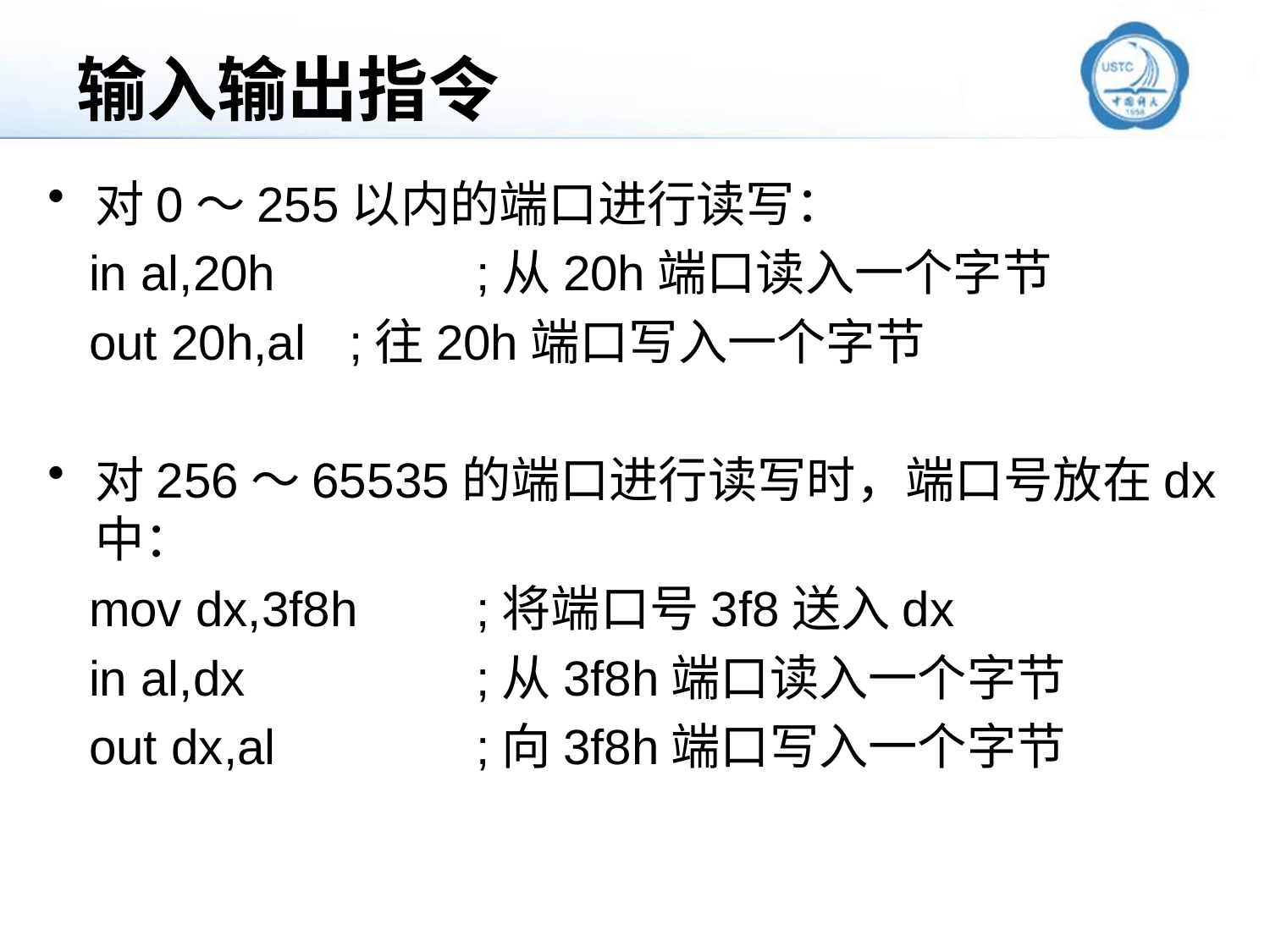

# 输入输出指令
对0～255以内的端口进行读写：
   in al,20h		;从20h端口读入一个字节
   out 20h,al 	;往20h端口写入一个字节

对256～65535的端口进行读写时，端口号放在dx中：
   mov dx,3f8h 	;将端口号3f8送入dx
   in al,dx 		;从3f8h端口读入一个字节
   out dx,al 		;向3f8h端口写入一个字节